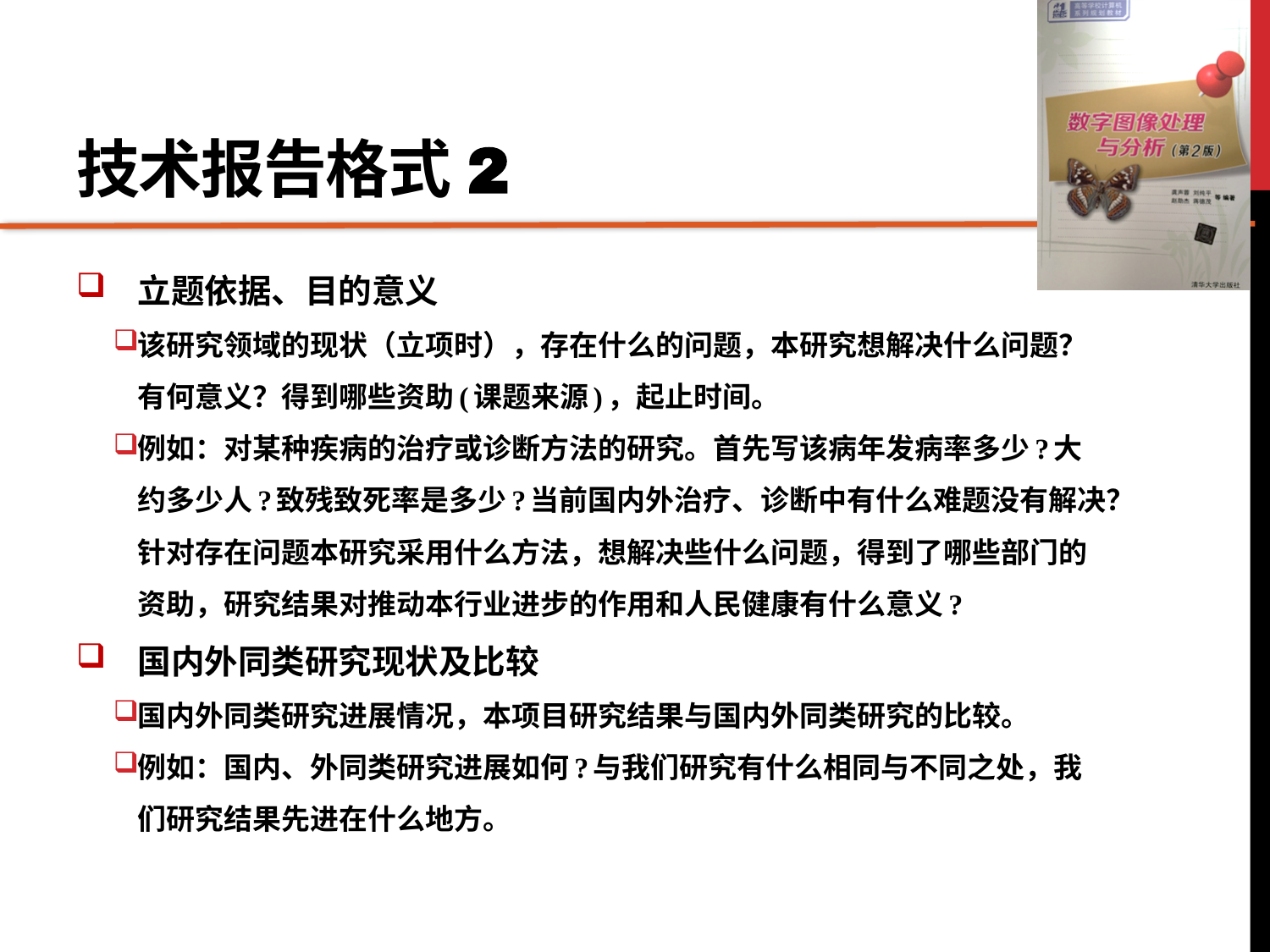

# 技术报告格式2
立题依据、目的意义
该研究领域的现状（立项时），存在什么的问题，本研究想解决什么问题？有何意义？得到哪些资助(课题来源)，起止时间。
例如：对某种疾病的治疗或诊断方法的研究。首先写该病年发病率多少?大约多少人?致残致死率是多少?当前国内外治疗、诊断中有什么难题没有解决？针对存在问题本研究采用什么方法，想解决些什么问题，得到了哪些部门的资助，研究结果对推动本行业进步的作用和人民健康有什么意义?
国内外同类研究现状及比较
国内外同类研究进展情况，本项目研究结果与国内外同类研究的比较。
例如：国内、外同类研究进展如何?与我们研究有什么相同与不同之处，我们研究结果先进在什么地方。